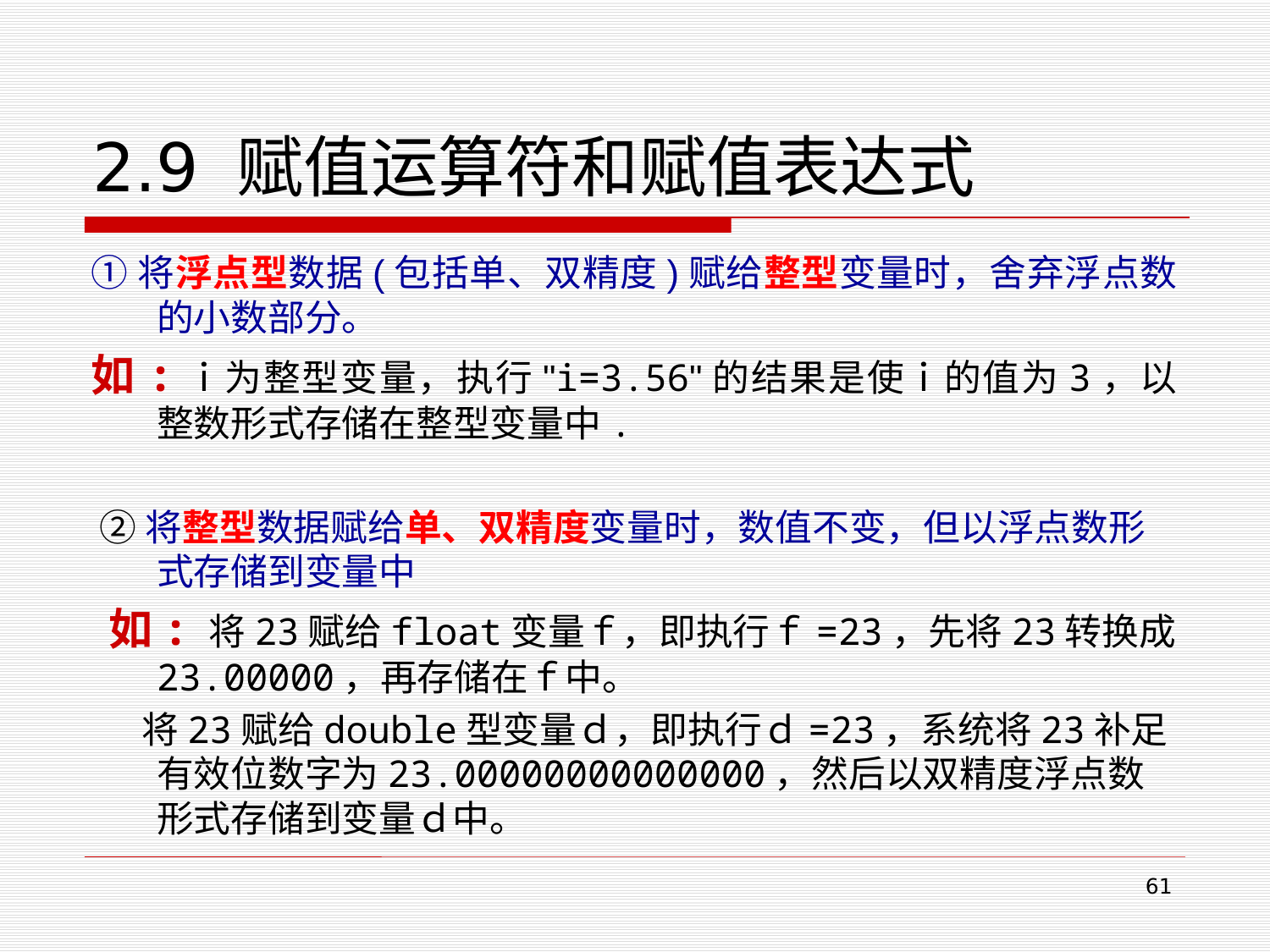

# 2.9 赋值运算符和赋值表达式
①将浮点型数据(包括单、双精度)赋给整型变量时，舍弃浮点数的小数部分。
如:ｉ为整型变量，执行"i=3.56"的结果是使ｉ的值为3，以整数形式存储在整型变量中.

 ②将整型数据赋给单、双精度变量时，数值不变，但以浮点数形式存储到变量中
 如: 将23赋给float变量ｆ，即执行ｆ=23，先将23转换成23.00000，再存储在ｆ中。
     将23赋给double型变量ｄ，即执行ｄ=23，系统将23补足有效位数字为23.00000000000000，然后以双精度浮点数形式存储到变量ｄ中。
61